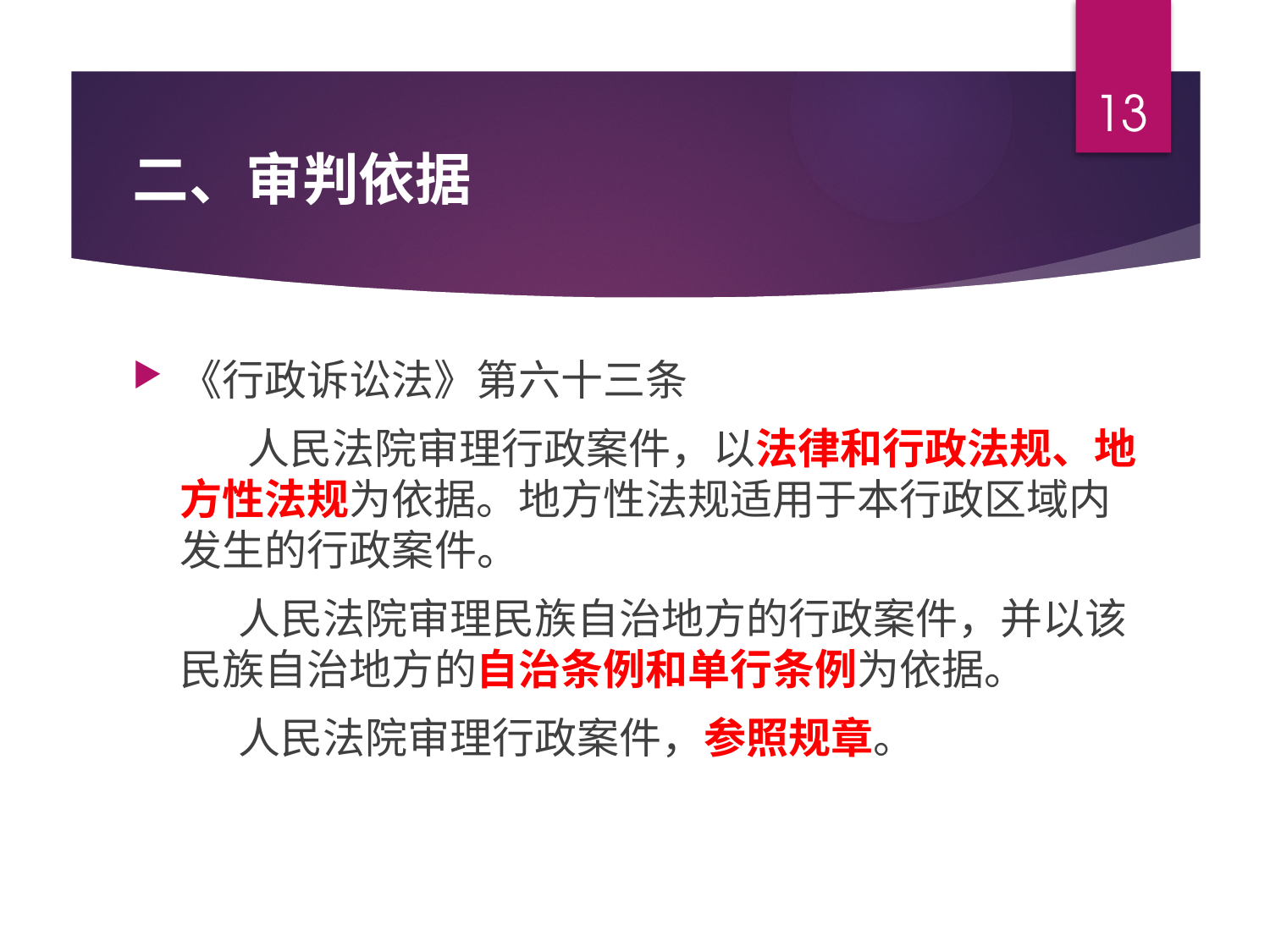

13
# 二、审判依据
《行政诉讼法》第六十三条
           人民法院审理行政案件，以法律和行政法规、地方性法规为依据。地方性法规适用于本行政区域内发生的行政案件。
          人民法院审理民族自治地方的行政案件，并以该民族自治地方的自治条例和单行条例为依据。
          人民法院审理行政案件，参照规章。